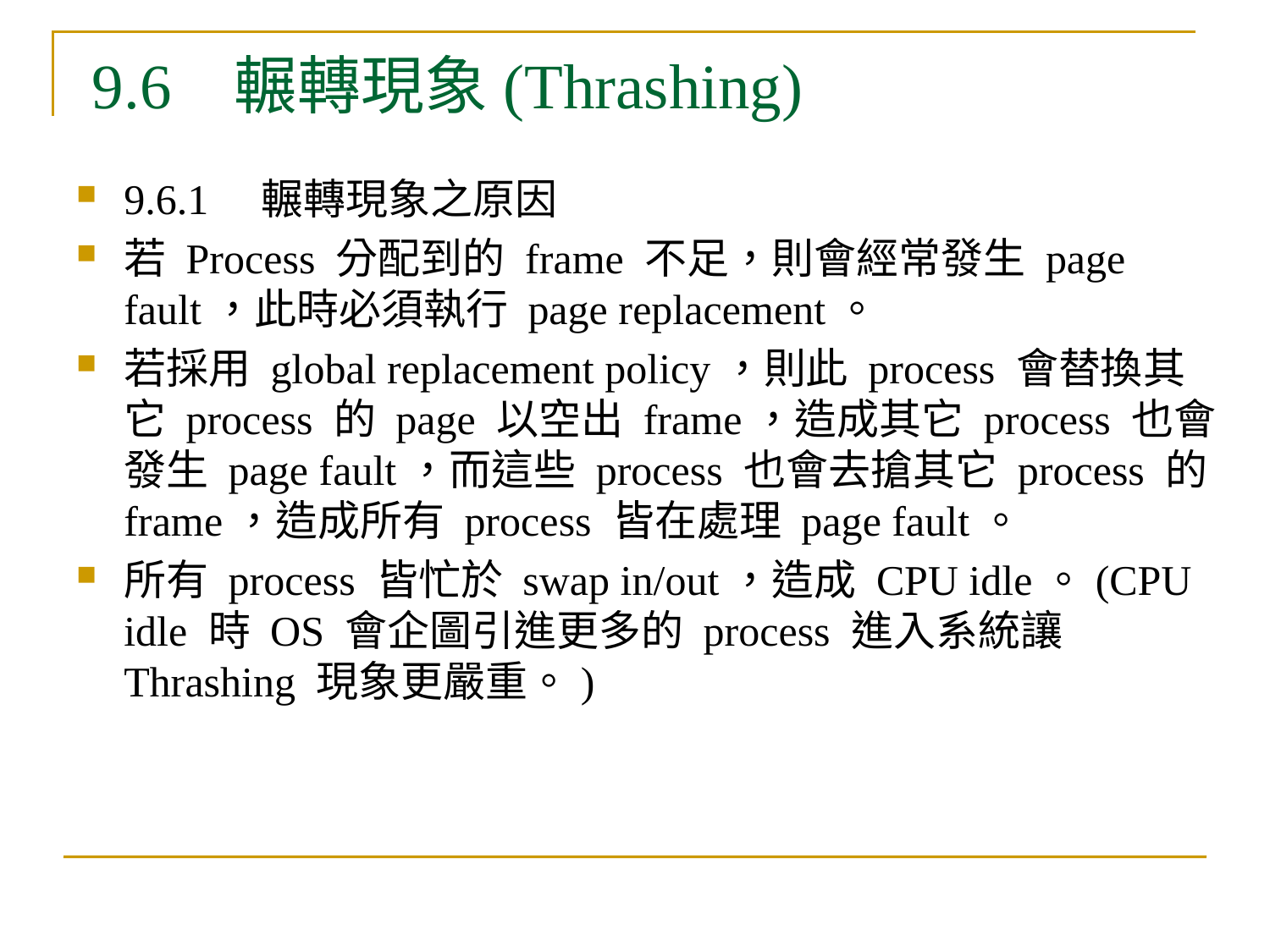

# 9.6   輾轉現象(Thrashing)
9.6.1    輾轉現象之原因
若 Process 分配到的 frame 不足，則會經常發生 page fault，此時必須執行 page replacement。
若採用 global replacement policy，則此 process 會替換其它 process 的 page 以空出 frame，造成其它 process 也會發生 page fault，而這些 process 也會去搶其它 process 的 frame，造成所有 process 皆在處理 page fault。
所有 process 皆忙於 swap in/out，造成 CPU idle。(CPU idle 時 OS 會企圖引進更多的 process 進入系統讓 Thrashing 現象更嚴重。)